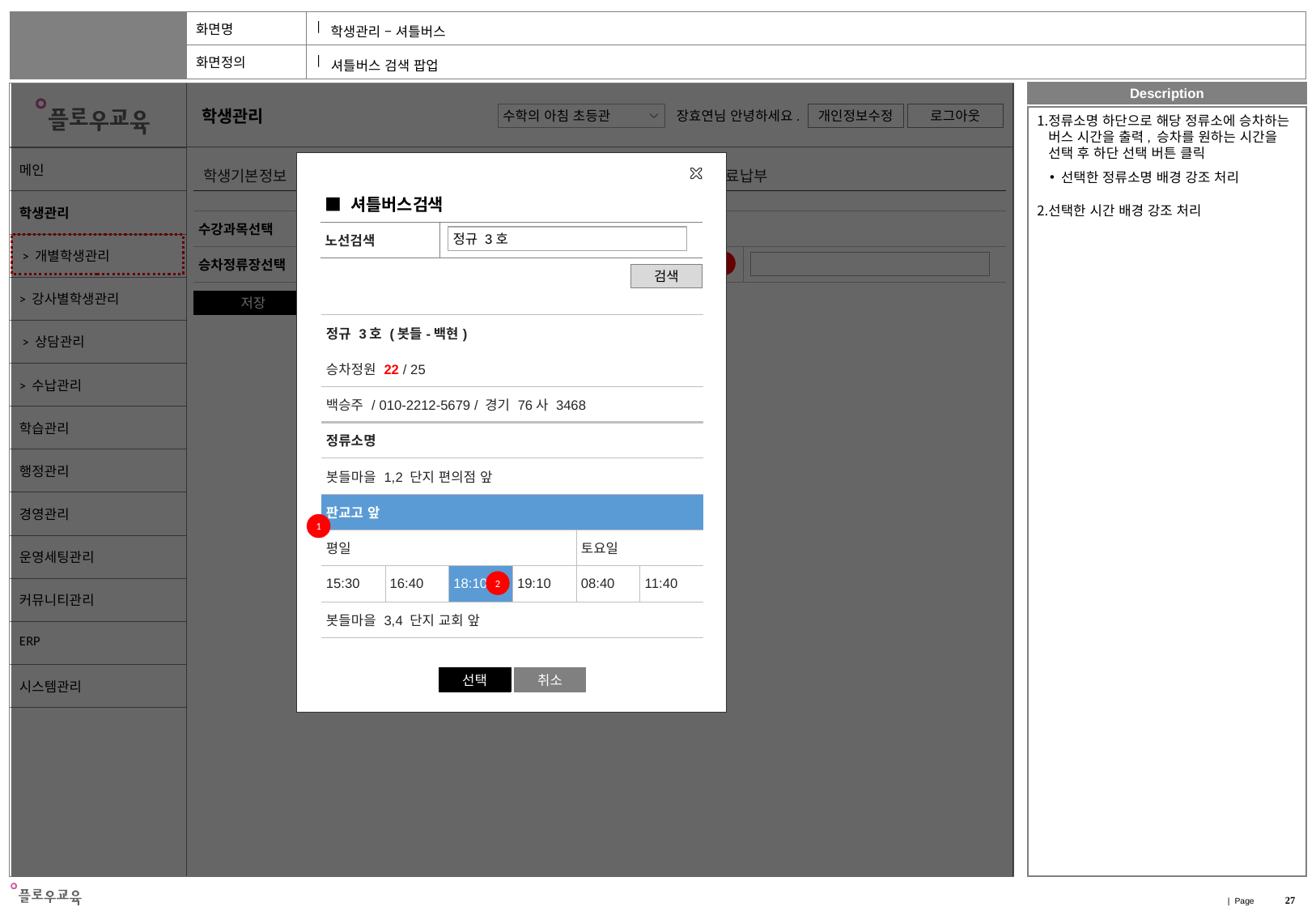

학생관리 – 셔틀버스
셔틀버스 검색 팝업

정류소명 하단으로 해당 정류소에 승차하는 버스 시간을 출력, 승차를 원하는 시간을 선택 후 하단 선택 버튼 클릭
선택한 정류소명 배경 강조 처리
선택한 시간 배경 강조 처리

| 학생기본정보 | 수강이력 | 출석관리 | 상담관리 | 셔틀버스 | 수강료납부 |
| --- |

| ■ 셔틀버스검색 |  |
| --- | --- |
| 노선검색 |  |
| 수강과목선택 |  |  |  |
| --- | --- | --- | --- |
| 승차정류장선택 |  | 하차 정류장 선택 |  |
1

정규 3호

2
3

검색
저장
| 정규 3호 (봇들-백현) |  |  |  |  |  |
| --- | --- | --- | --- | --- | --- |
| 승차정원 22 / 25 |  |  |  |  |  |
| 백승주 / 010-2212-5679 / 경기 76사 3468 |  |  |  |  |  |
| 정류소명 |  |  |  |  |  |
| 봇들마을 1,2 단지 편의점 앞 |  |  |  |  |  |
| 판교고 앞 |  |  |  |  |  |
| 평일 |  |  |  | 토요일 |  |
| 15:30 | 16:40 | 18:10 | 19:10 | 08:40 | 11:40 |
| 봇들마을 3,4 단지 교회 앞 |  |  |  |  |  |
1
2
선택
취소
27